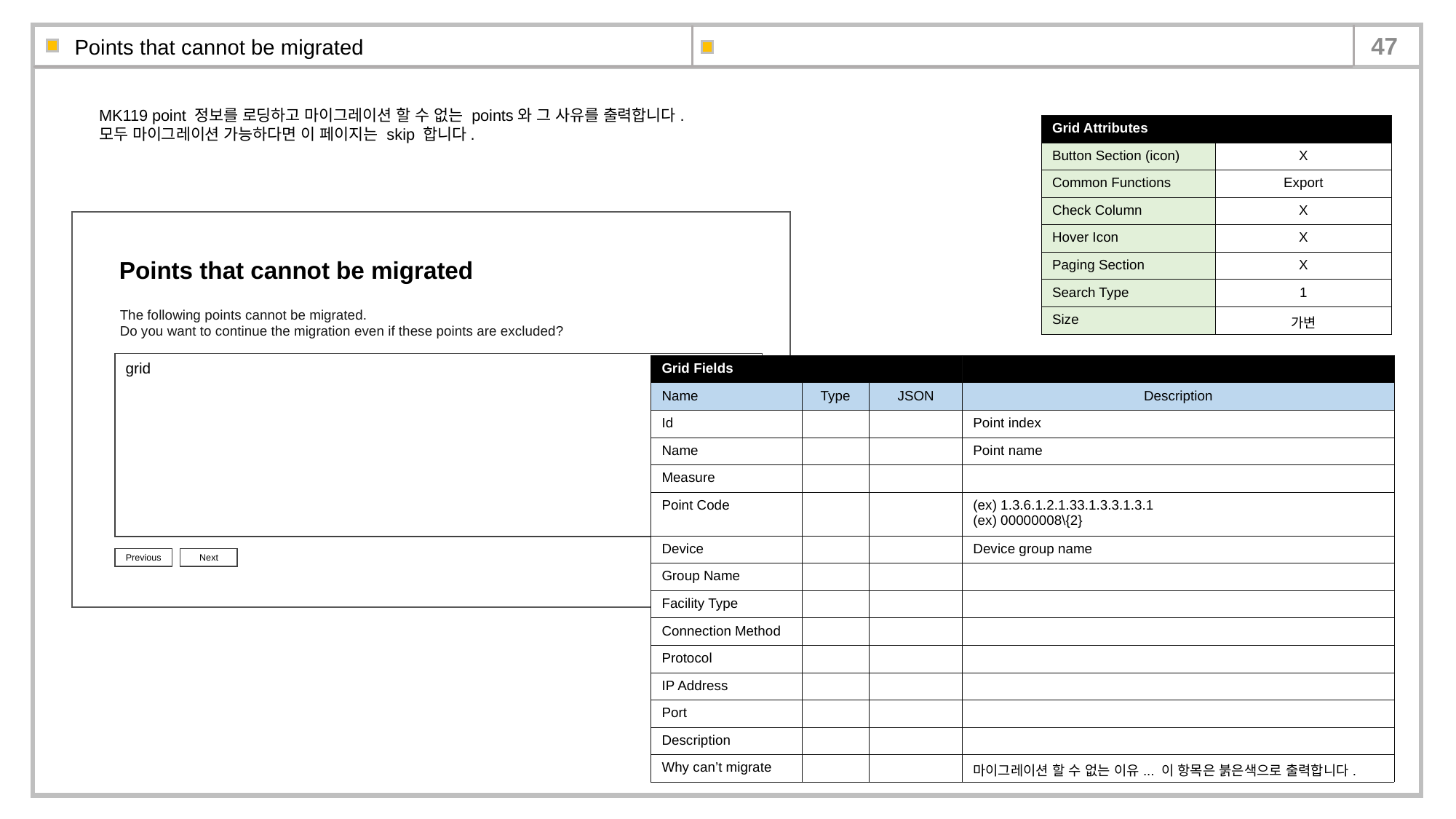

# Points that cannot be migrated
MK119 point 정보를 로딩하고 마이그레이션 할 수 없는 points와 그 사유를 출력합니다.
모두 마이그레이션 가능하다면 이 페이지는 skip 합니다.

| Grid Attributes |  |
| --- | --- |
| Button Section (icon) | X |
| Common Functions | Export |
| Check Column | X |
| Hover Icon | X |
| Paging Section | X |
| Search Type | 1 |
| Size | 가변 |

Points that cannot be migrated
The following points cannot be migrated.
Do you want to continue the migration even if these points are excluded?
grid
| Grid Fields |  |  |  |
| --- | --- | --- | --- |
| Name | Type | JSON | Description |
| Id |  |  | Point index |
| Name |  |  | Point name |
| Measure |  |  |  |
| Point Code |  |  | (ex) 1.3.6.1.2.1.33.1.3.3.1.3.1 (ex) 00000008\{2} |
| Device |  |  | Device group name |
| Group Name |  |  |  |
| Facility Type |  |  |  |
| Connection Method |  |  |  |
| Protocol |  |  |  |
| IP Address |  |  |  |
| Port |  |  |  |
| Description |  |  |  |
| Why can’t migrate |  |  | 마이그레이션 할 수 없는 이유... 이 항목은 붉은색으로 출력합니다. |
Previous
Next